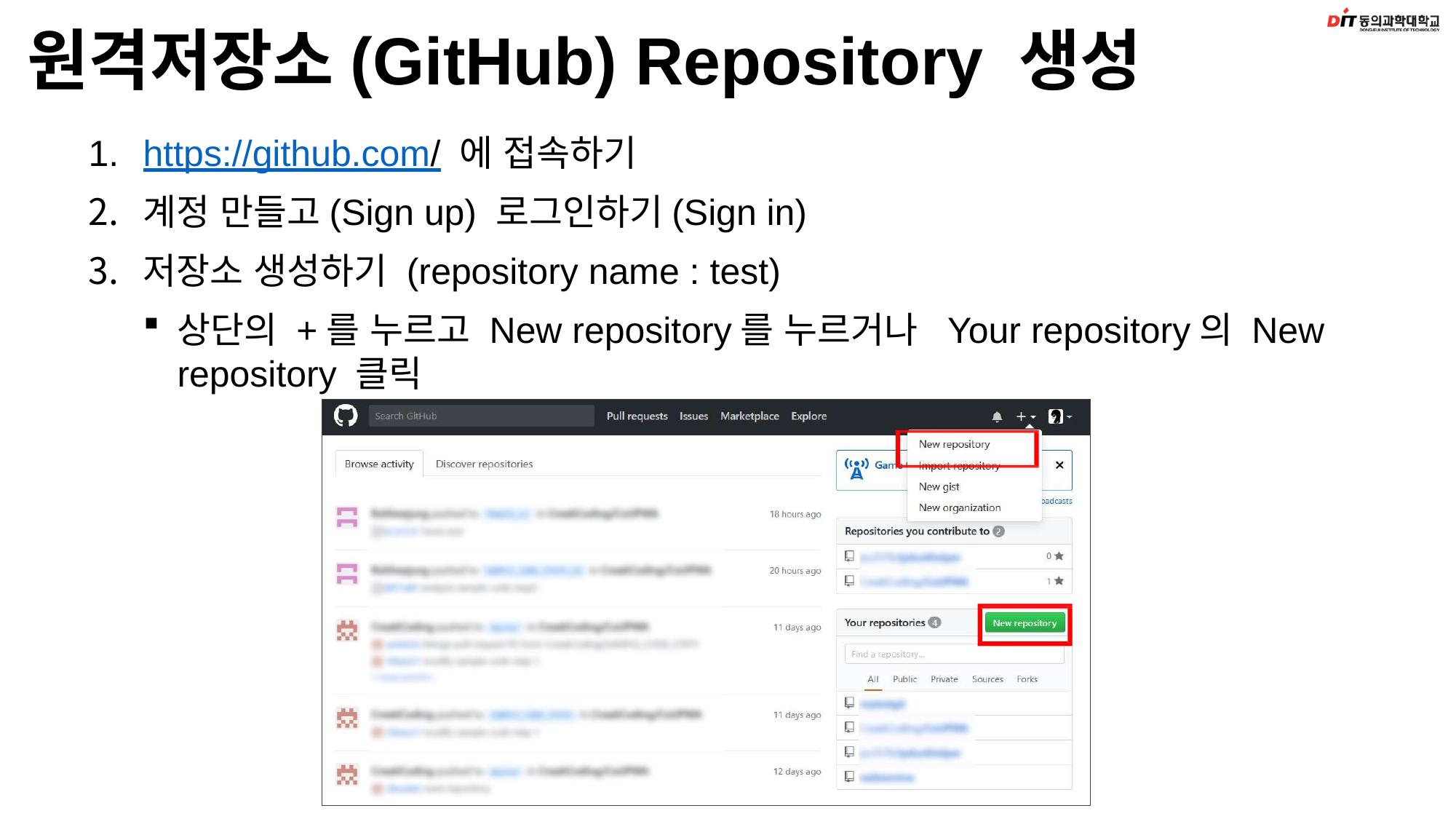

# 원격저장소(GitHub) Repository 생성
https://github.com/ 에 접속하기
계정 만들고(Sign up) 로그인하기(Sign in)
저장소 생성하기 (repository name : test)
상단의 +를 누르고 New repository를 누르거나  Your repository의 New repository 클릭